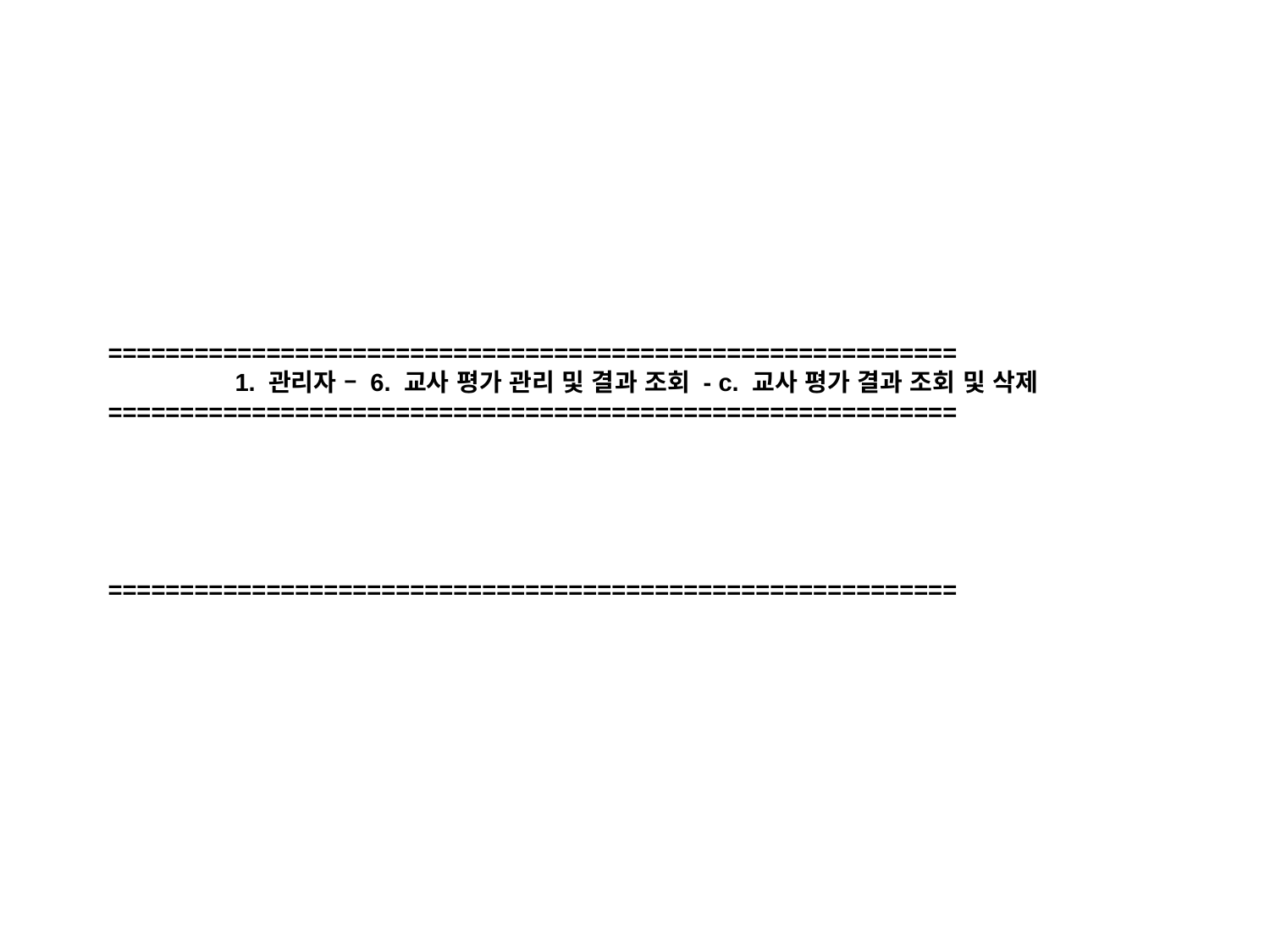

===========================================================
	1. 관리자 – 6. 교사 평가 관리 및 결과 조회 - c. 교사 평가 결과 조회 및 삭제
===========================================================

===========================================================